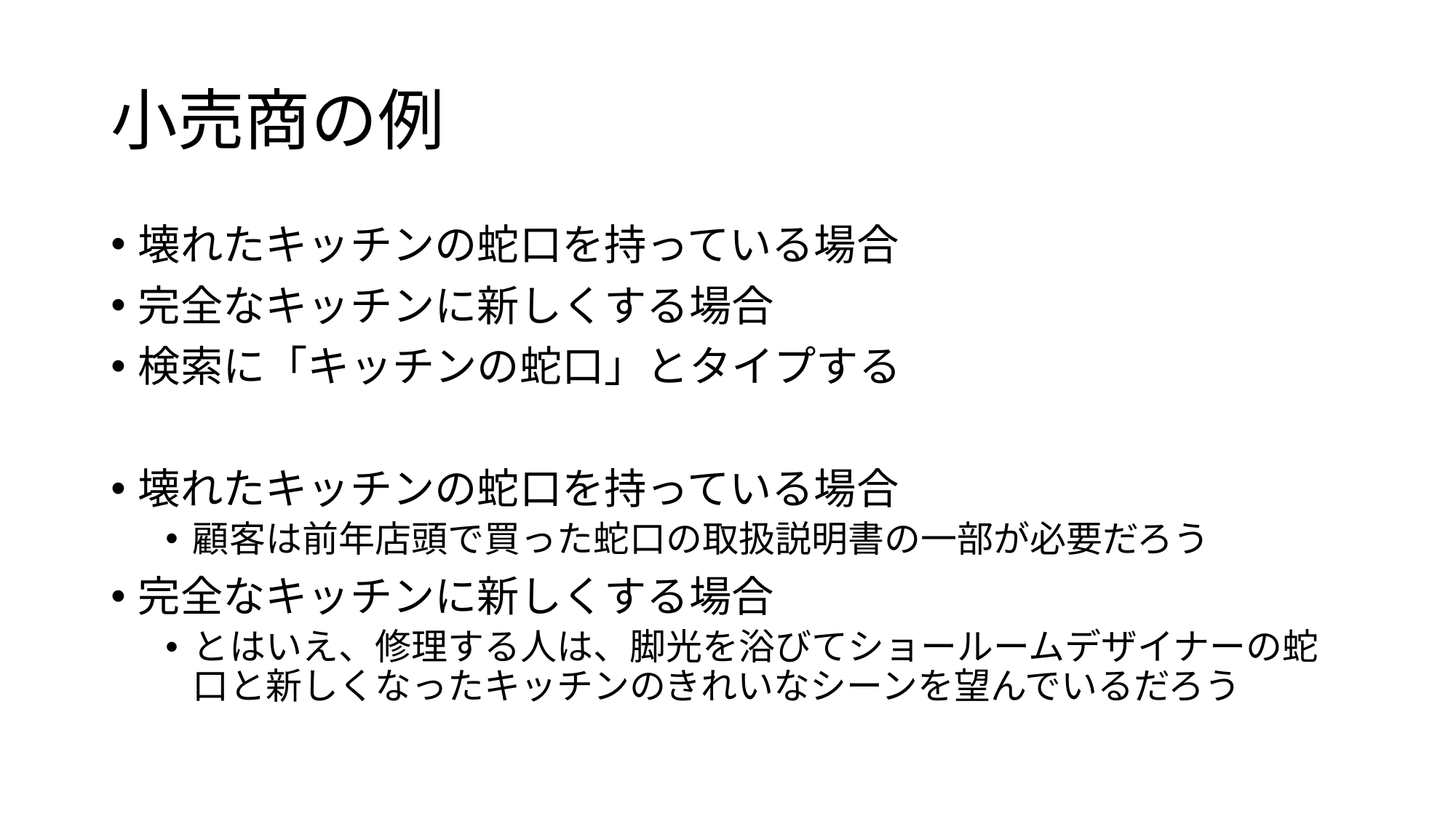

# 小売商の例
壊れたキッチンの蛇口を持っている場合
完全なキッチンに新しくする場合
検索に「キッチンの蛇口」とタイプする

壊れたキッチンの蛇口を持っている場合
顧客は前年店頭で買った蛇口の取扱説明書の一部が必要だろう
完全なキッチンに新しくする場合
とはいえ、修理する人は、脚光を浴びてショールームデザイナーの蛇口と新しくなったキッチンのきれいなシーンを望んでいるだろう